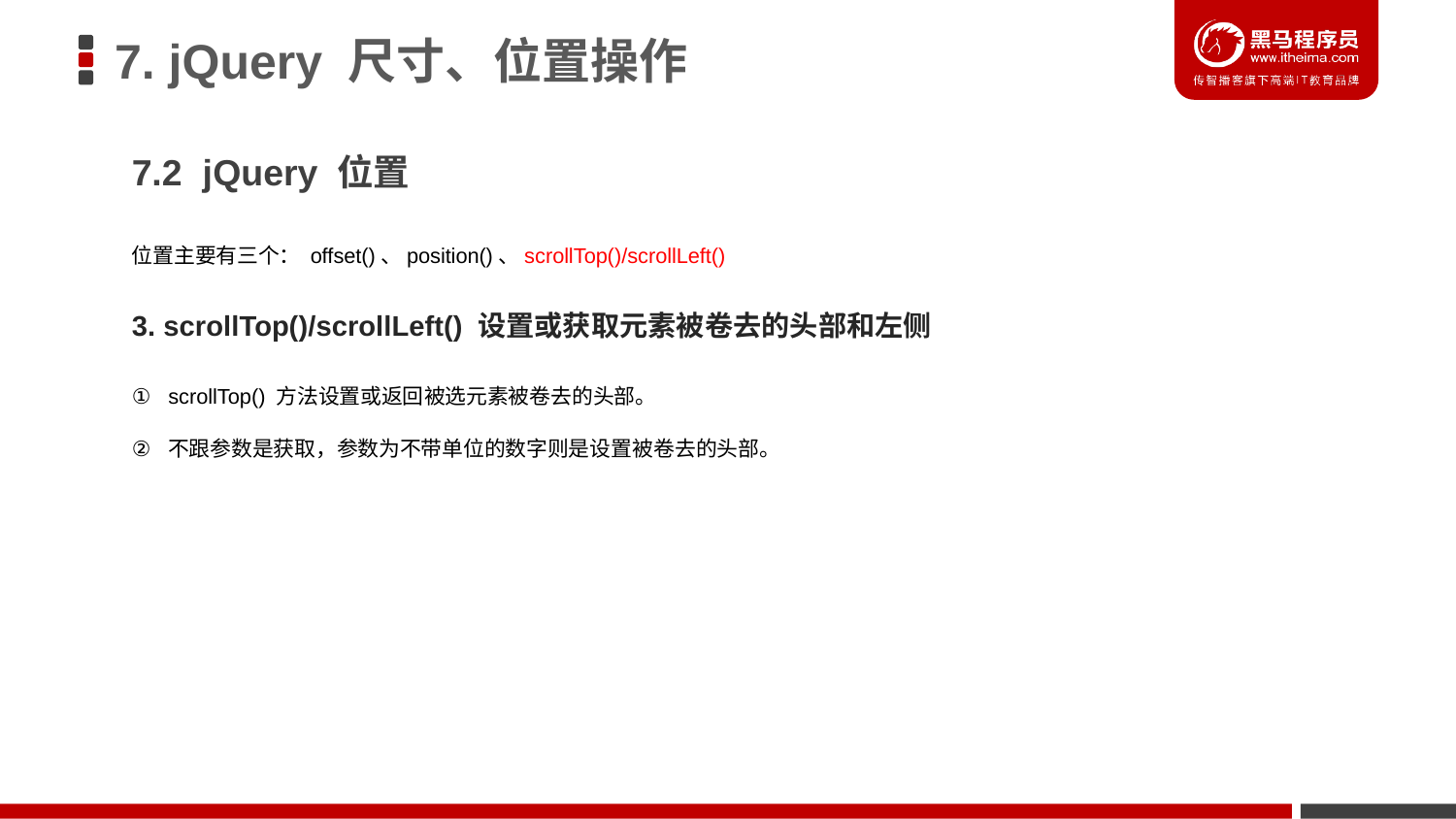

# 7. jQuery 尺寸、位置操作
7.2  jQuery 位置
位置主要有三个： offset()、position()、scrollTop()/scrollLeft()
3. scrollTop()/scrollLeft() 设置或获取元素被卷去的头部和左侧
scrollTop() 方法设置或返回被选元素被卷去的头部。
不跟参数是获取，参数为不带单位的数字则是设置被卷去的头部。